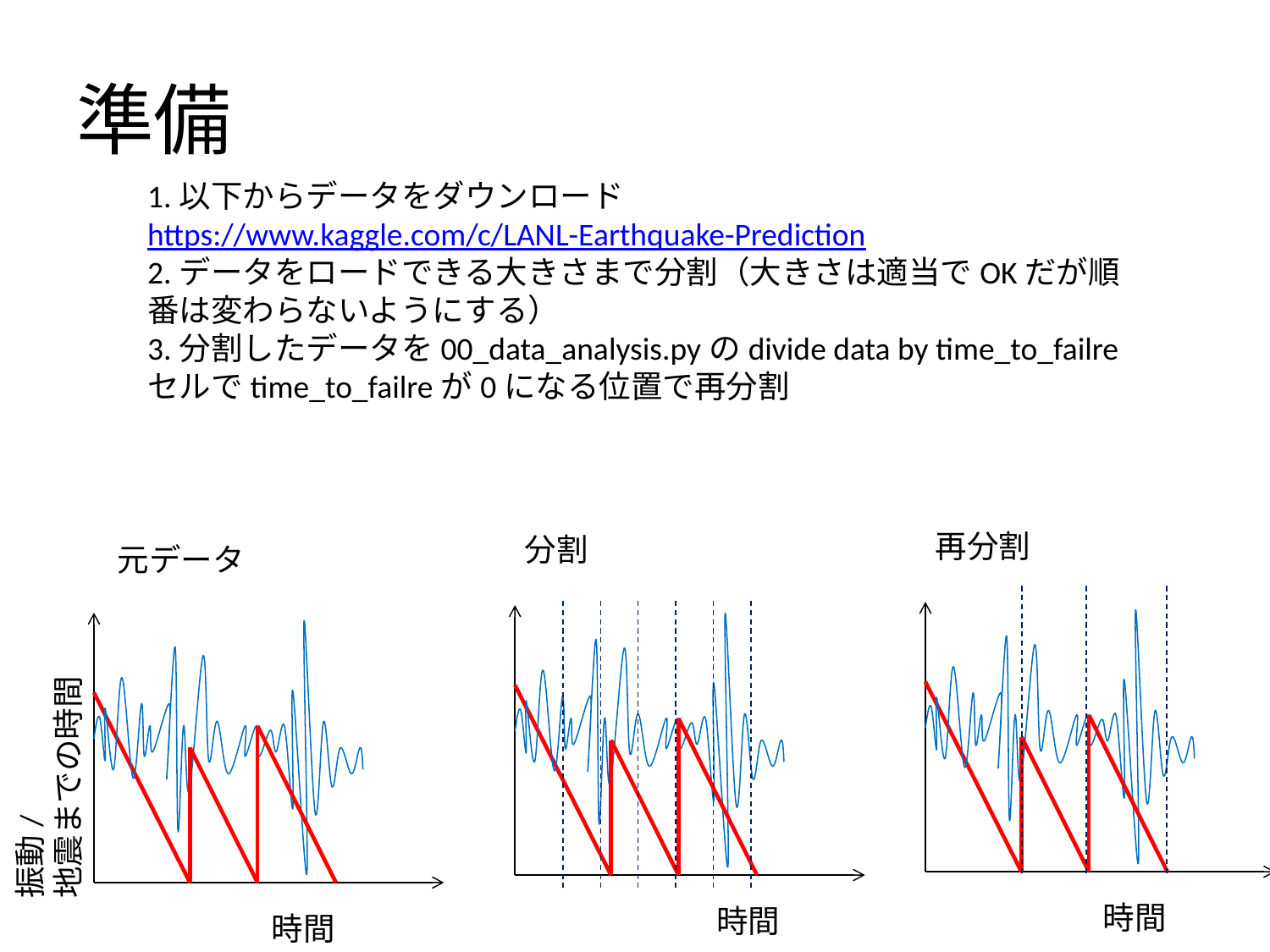

# 準備
1.以下からデータをダウンロード
https://www.kaggle.com/c/LANL-Earthquake-Prediction
2.データをロードできる大きさまで分割（大きさは適当でOKだが順番は変わらないようにする）
3.分割したデータを00_data_analysis.pyのdivide data by time_to_failreセルでtime_to_failreが0になる位置で再分割

再分割
分割
元データ

振動/
地震までの時間
時間
時間
時間